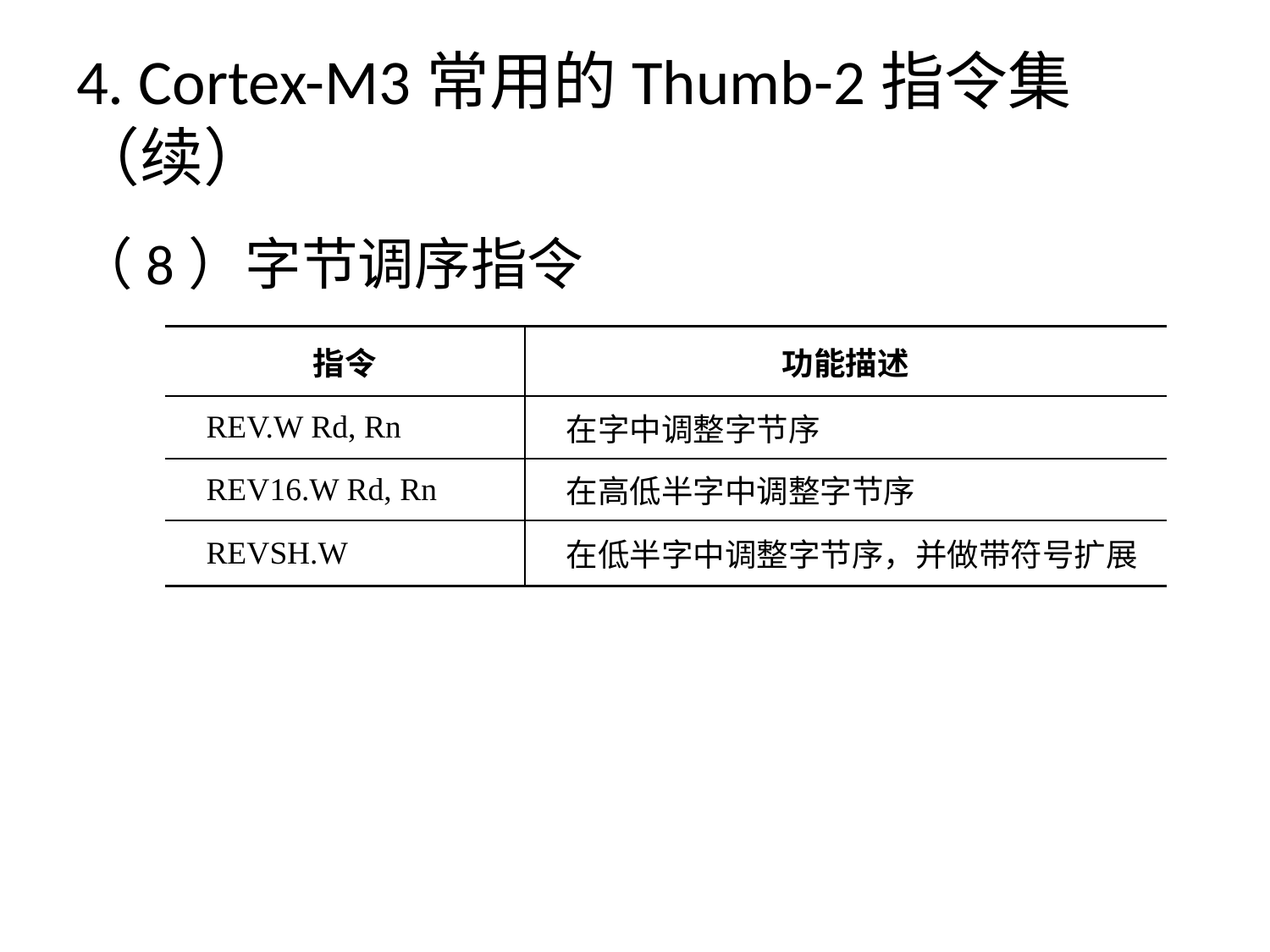

# 4. Cortex-M3常用的Thumb-2指令集（续）
（8）字节调序指令

| 指令 | 功能描述 |
| --- | --- |
| REV.W Rd, Rn | 在字中调整字节序 |
| REV16.W Rd, Rn | 在高低半字中调整字节序 |
| REVSH.W | 在低半字中调整字节序，并做带符号扩展 |